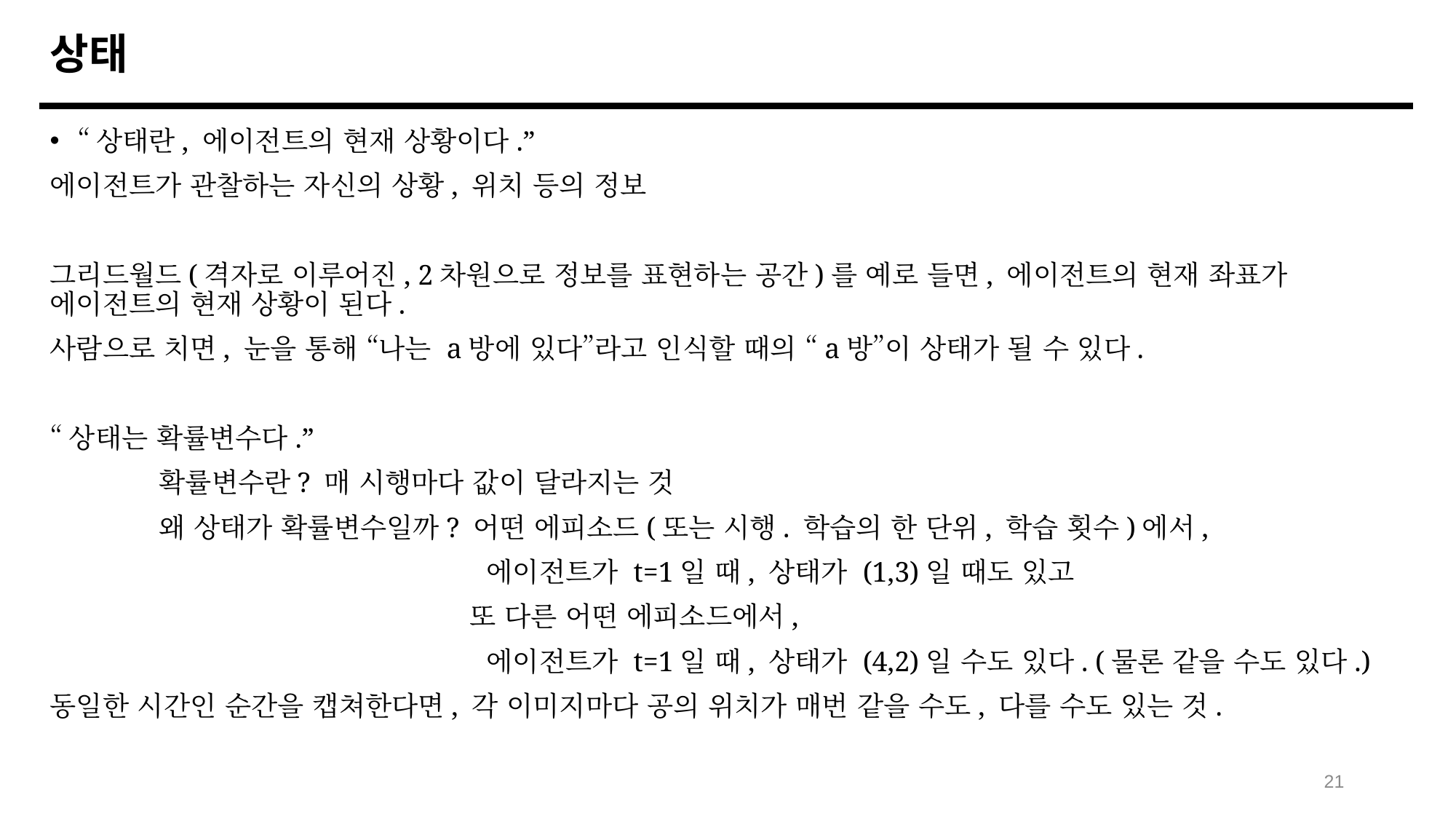

상태
“상태란, 에이전트의 현재 상황이다.”
에이전트가 관찰하는 자신의 상황, 위치 등의 정보

그리드월드(격자로 이루어진, 2차원으로 정보를 표현하는 공간)를 예로 들면, 에이전트의 현재 좌표가 에이전트의 현재 상황이 된다.
사람으로 치면, 눈을 통해 “나는 a방에 있다”라고 인식할 때의 “a방”이 상태가 될 수 있다.

“상태는 확률변수다.”
	확률변수란? 매 시행마다 값이 달라지는 것
	왜 상태가 확률변수일까? 어떤 에피소드(또는 시행. 학습의 한 단위, 학습 횟수)에서,
				에이전트가 t=1일 때, 상태가 (1,3)일 때도 있고
			          또 다른 어떤 에피소드에서,
				에이전트가 t=1일 때, 상태가 (4,2)일 수도 있다. (물론 같을 수도 있다.)
동일한 시간인 순간을 캡쳐한다면, 각 이미지마다 공의 위치가 매번 같을 수도, 다를 수도 있는 것.

21